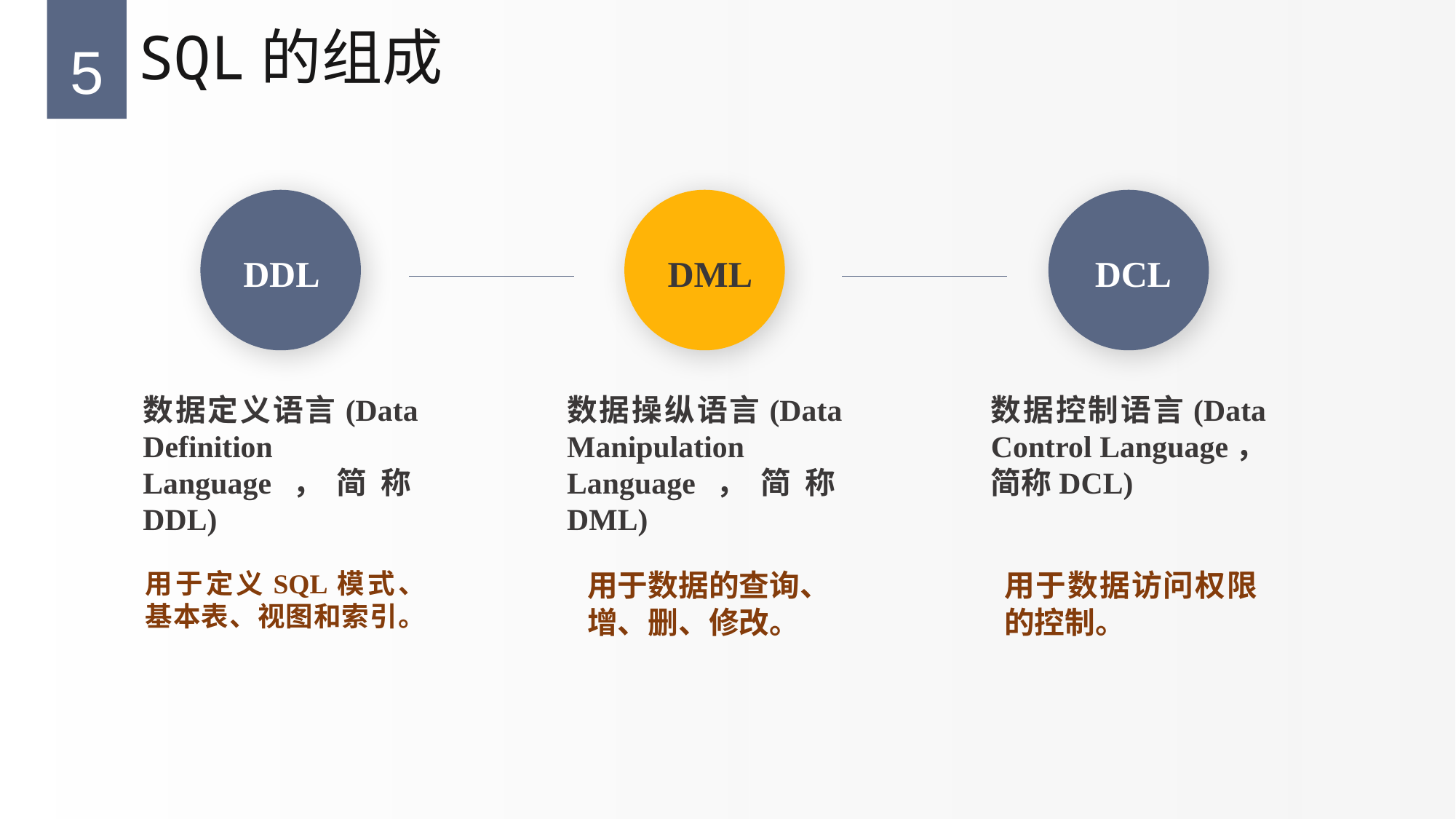

# SQL的组成

DDL
DML
DCL
数据定义语言(Data Definition Language，简称DDL)
数据操纵语言(Data Manipulation Language，简称DML)
数据控制语言(Data Control Language，简称DCL)
用于定义SQL模式、基本表、视图和索引。
用于数据的查询、增、删、修改。
用于数据访问权限的控制。